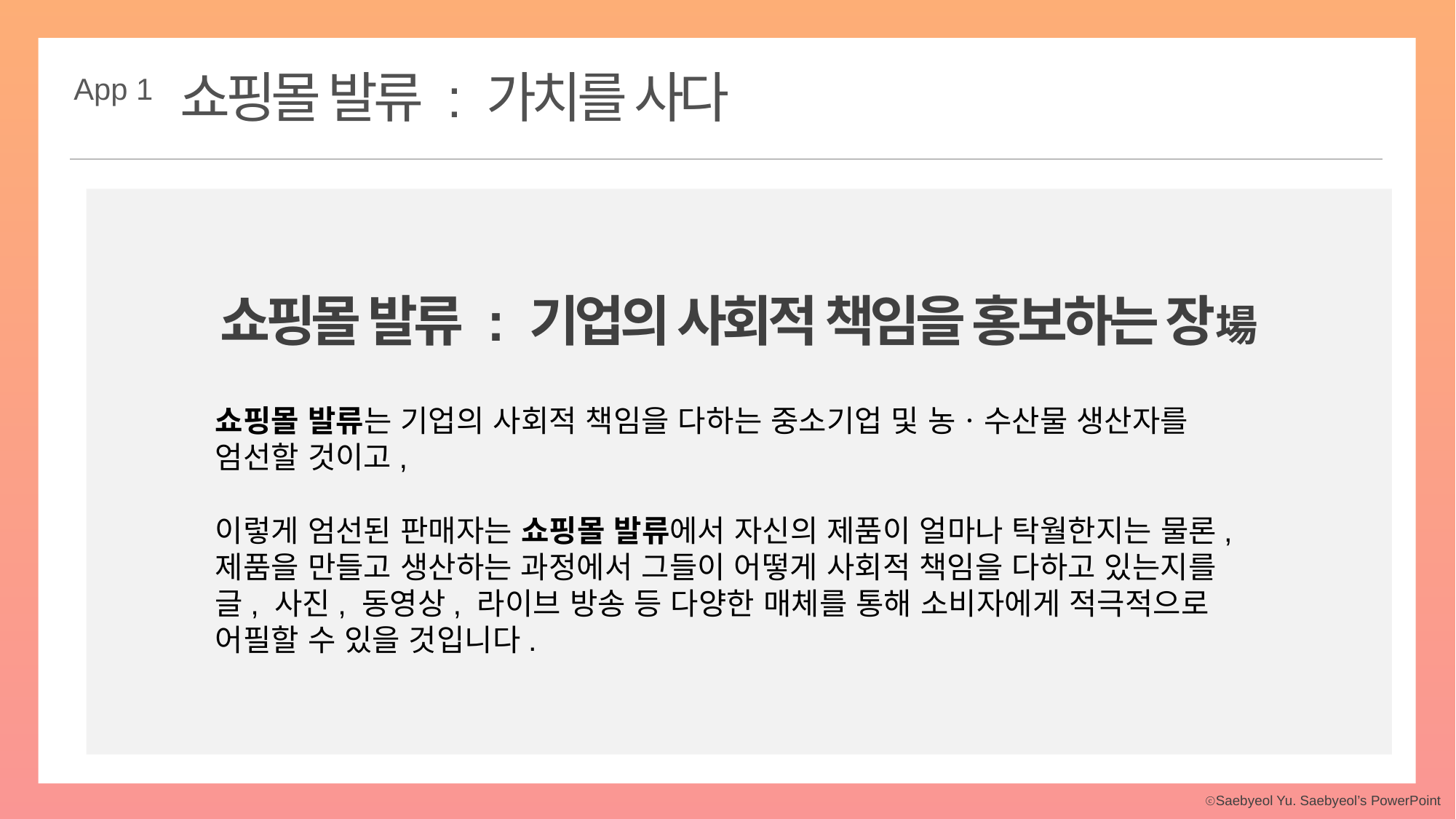

쇼핑몰 발류 : 가치를 사다
App 1

쇼핑몰 발류 : 기업의 사회적 책임을 홍보하는 장場
쇼핑몰 발류는 기업의 사회적 책임을 다하는 중소기업 및 농ㆍ수산물 생산자를 엄선할 것이고,

이렇게 엄선된 판매자는 쇼핑몰 발류에서 자신의 제품이 얼마나 탁월한지는 물론, 제품을 만들고 생산하는 과정에서 그들이 어떻게 사회적 책임을 다하고 있는지를 글, 사진, 동영상, 라이브 방송 등 다양한 매체를 통해 소비자에게 적극적으로 어필할 수 있을 것입니다.